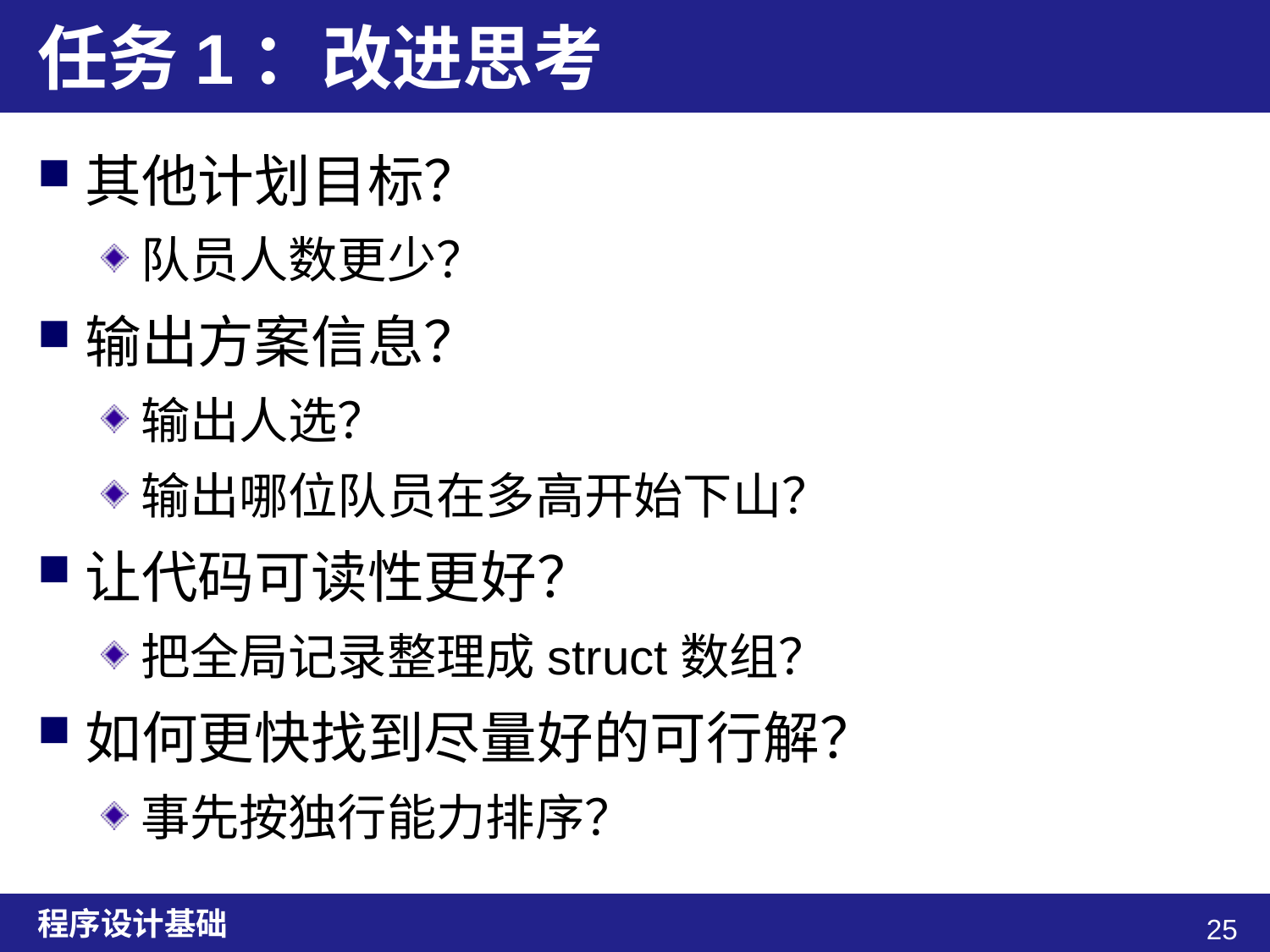

# 任务1：改进思考
其他计划目标？
队员人数更少？
输出方案信息？
输出人选？
输出哪位队员在多高开始下山？
让代码可读性更好？
把全局记录整理成struct数组？
如何更快找到尽量好的可行解？
事先按独行能力排序？